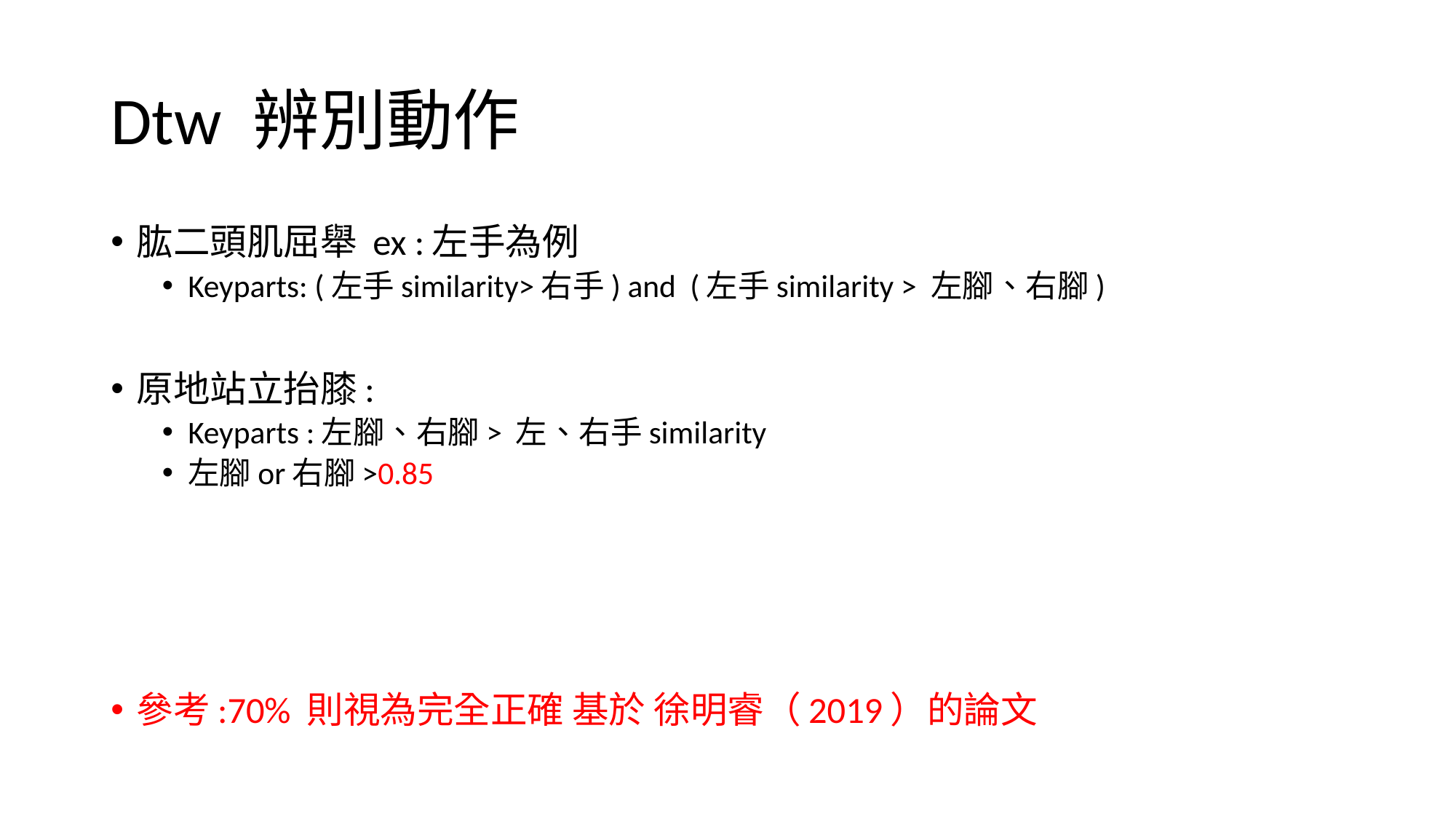

# Dtw 辨別動作
肱二頭肌屈舉 ex :左手為例
Keyparts: (左手similarity>右手) and  (左手similarity > 左腳、右腳)

原地站立抬膝:
Keyparts :左腳、右腳> 左、右手similarity
左腳or右腳>0.85

參考:70% 則視為完全正確 基於 徐明睿（2019）的論文